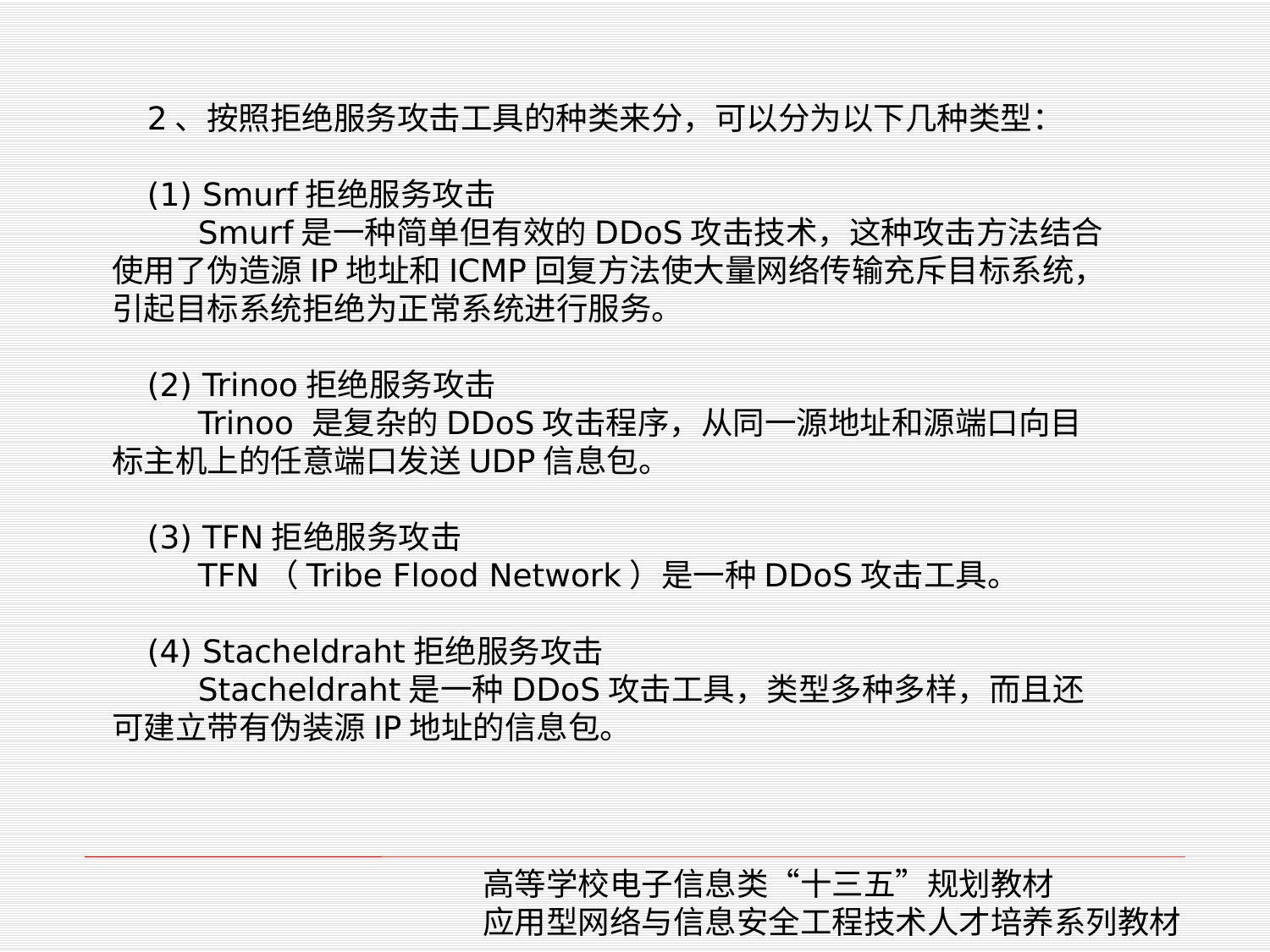

2、按照拒绝服务攻击工具的种类来分，可以分为以下几种类型：
(1) Smurf拒绝服务攻击     Smurf是一种简单但有效的DDoS攻击技术，这种攻击方法结合使用了伪造源IP地址和ICMP回复方法使大量网络传输充斥目标系统，引起目标系统拒绝为正常系统进行服务。
(2) Trinoo拒绝服务攻击     Trinoo 是复杂的DDoS攻击程序，从同一源地址和源端口向目标主机上的任意端口发送UDP信息包。
(3) TFN拒绝服务攻击     TFN（Tribe Flood Network）是一种DDoS攻击工具。
(4) Stacheldraht拒绝服务攻击     Stacheldraht是一种DDoS攻击工具，类型多种多样，而且还可建立带有伪装源IP地址的信息包。
高等学校电子信息类“十三五”规划教材
应用型网络与信息安全工程技术人才培养系列教材